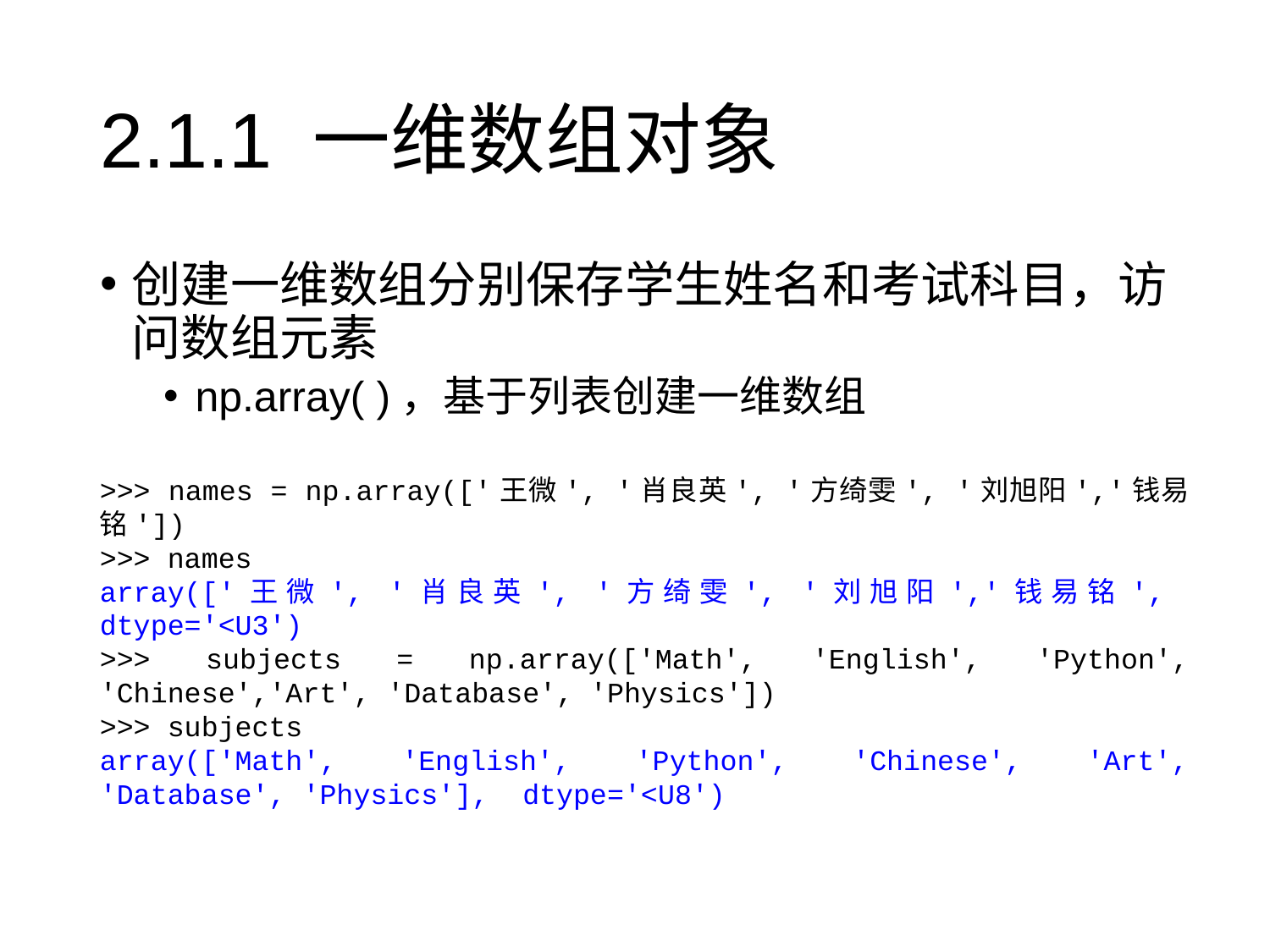

# 2.1.1 一维数组对象
创建一维数组分别保存学生姓名和考试科目，访问数组元素
np.array( )，基于列表创建一维数组

>>> names = np.array(['王微', '肖良英', '方绮雯', '刘旭阳','钱易铭'])
>>> names
array(['王微', '肖良英', '方绮雯', '刘旭阳','钱易铭',  dtype='<U3')
>>> subjects = np.array(['Math', 'English', 'Python', 'Chinese','Art', 'Database', 'Physics'])
>>> subjects
array(['Math', 'English', 'Python', 'Chinese', 'Art', 'Database', 'Physics'],  dtype='<U8')